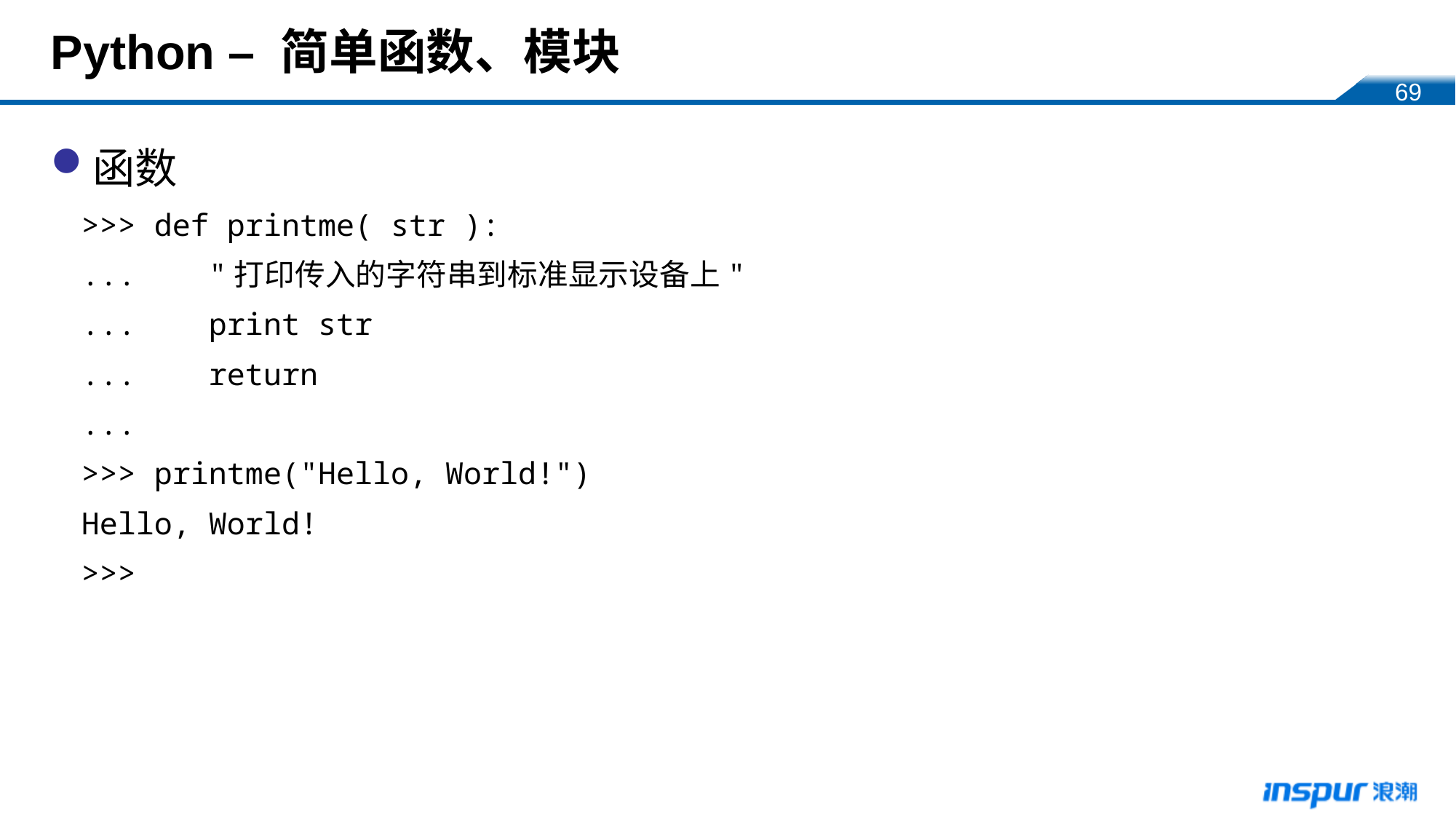

# Python – 简单函数、模块
函数
>>> def printme( str ):
...    "打印传入的字符串到标准显示设备上"
...    print str
...    return
...
>>> printme("Hello, World!")
Hello, World!
>>>